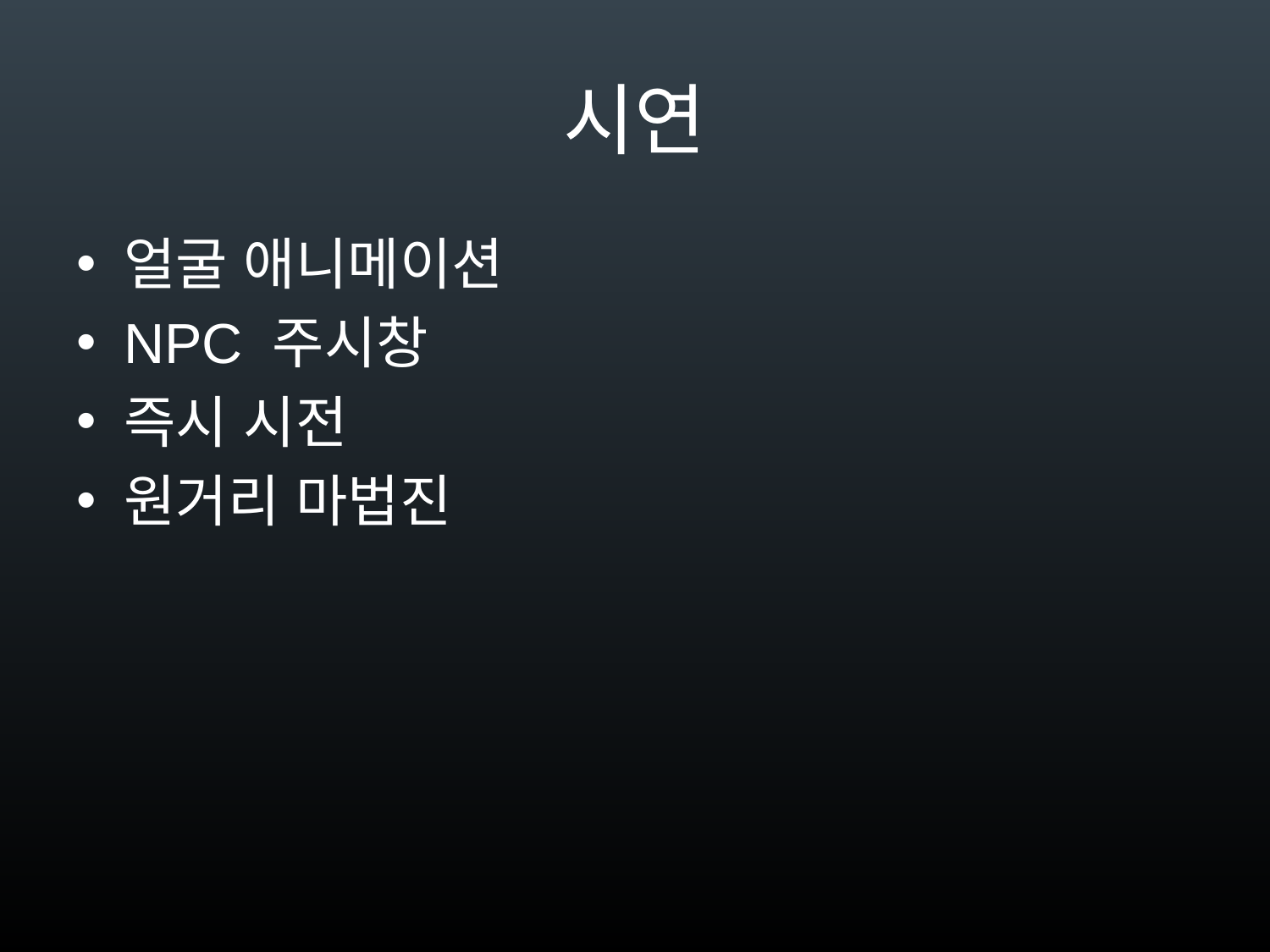

# 시연
얼굴 애니메이션
NPC 주시창
즉시 시전
원거리 마법진